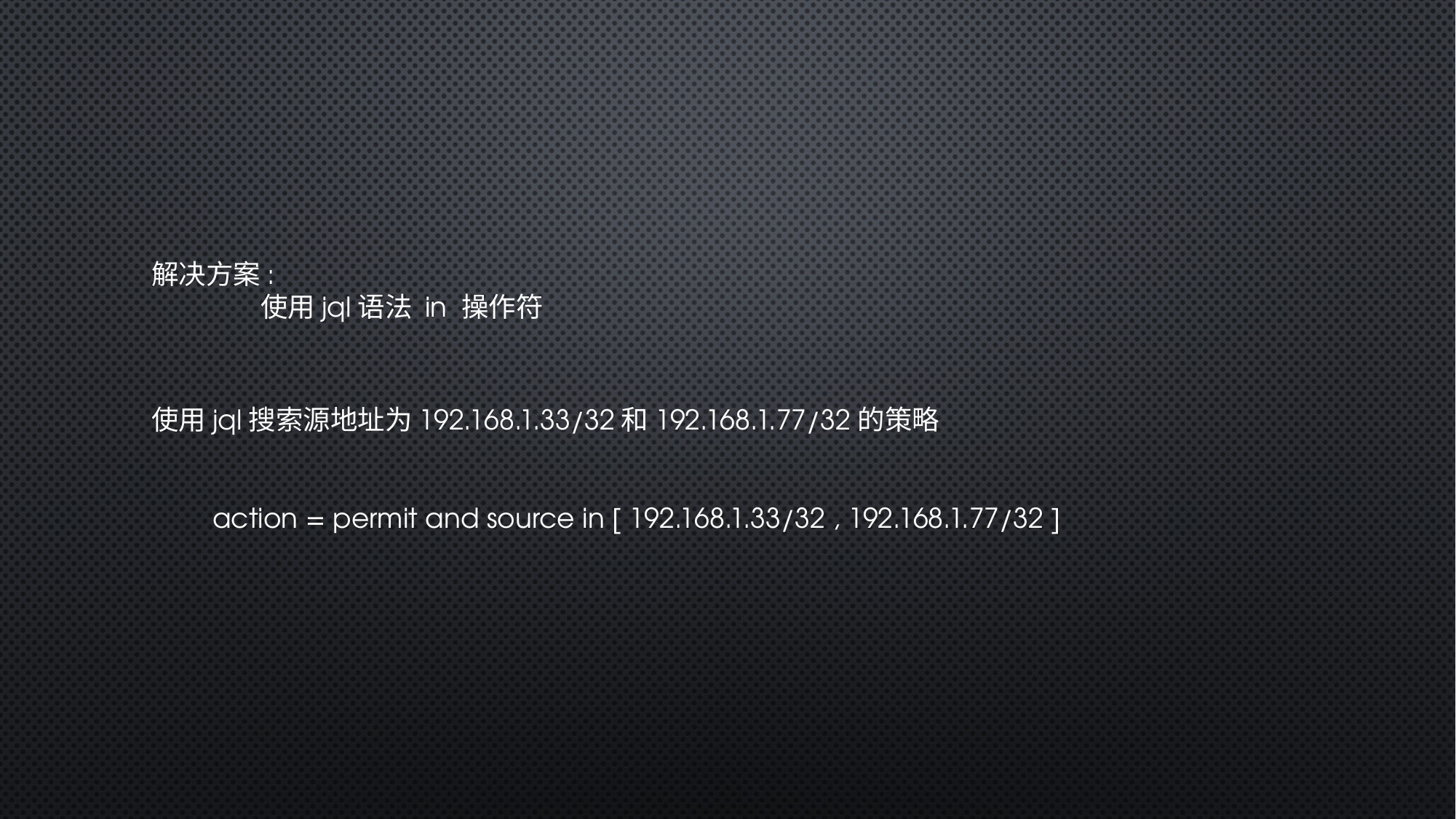

解决方案:
	使用jql语法 in 操作符
使用jql搜索源地址为192.168.1.33/32和192.168.1.77/32的策略

        action = permit and source in [ 192.168.1.33/32 , 192.168.1.77/32 ]